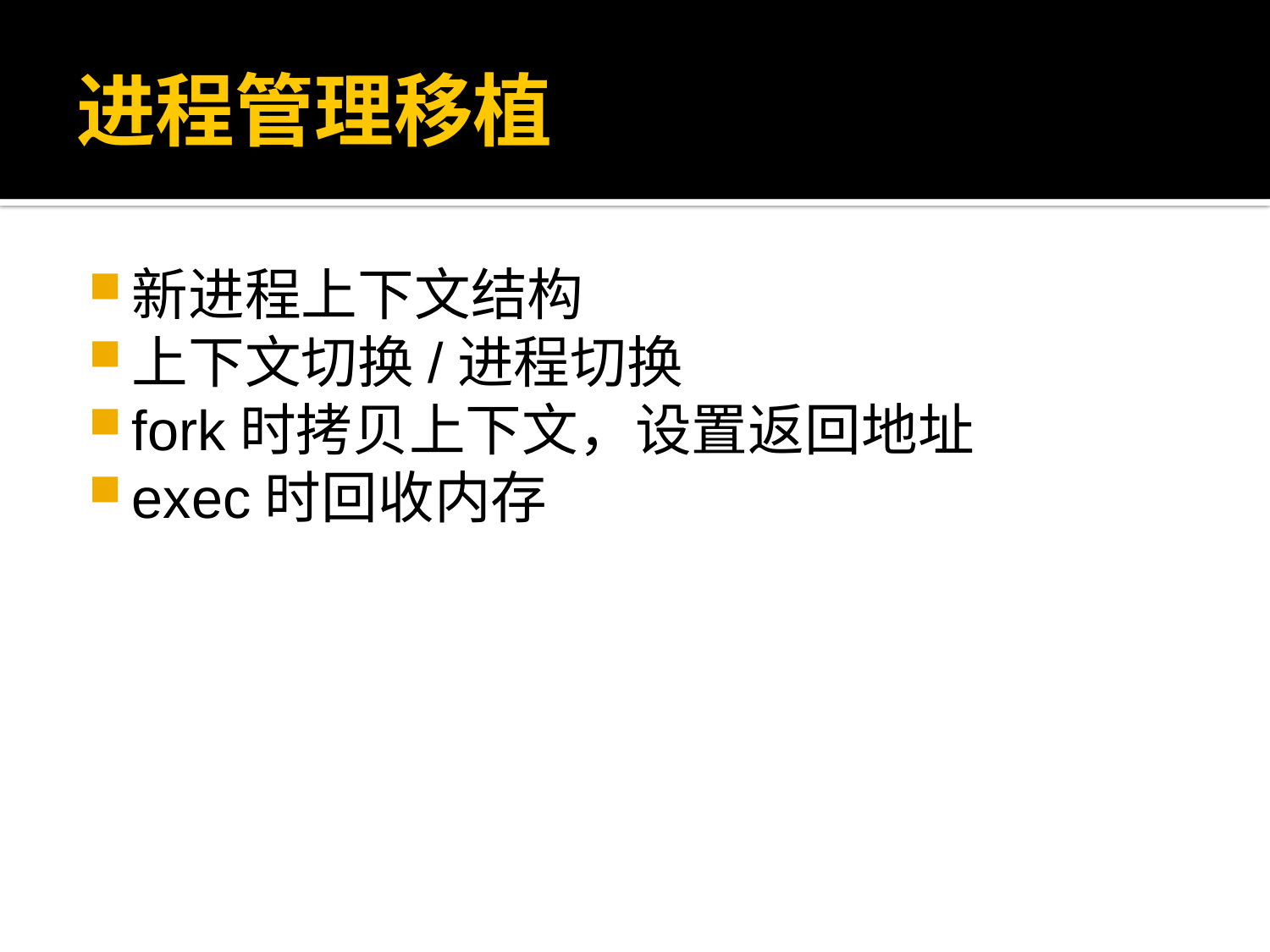

# 进程管理移植
新进程上下文结构
上下文切换/进程切换
fork时拷贝上下文，设置返回地址
exec时回收内存